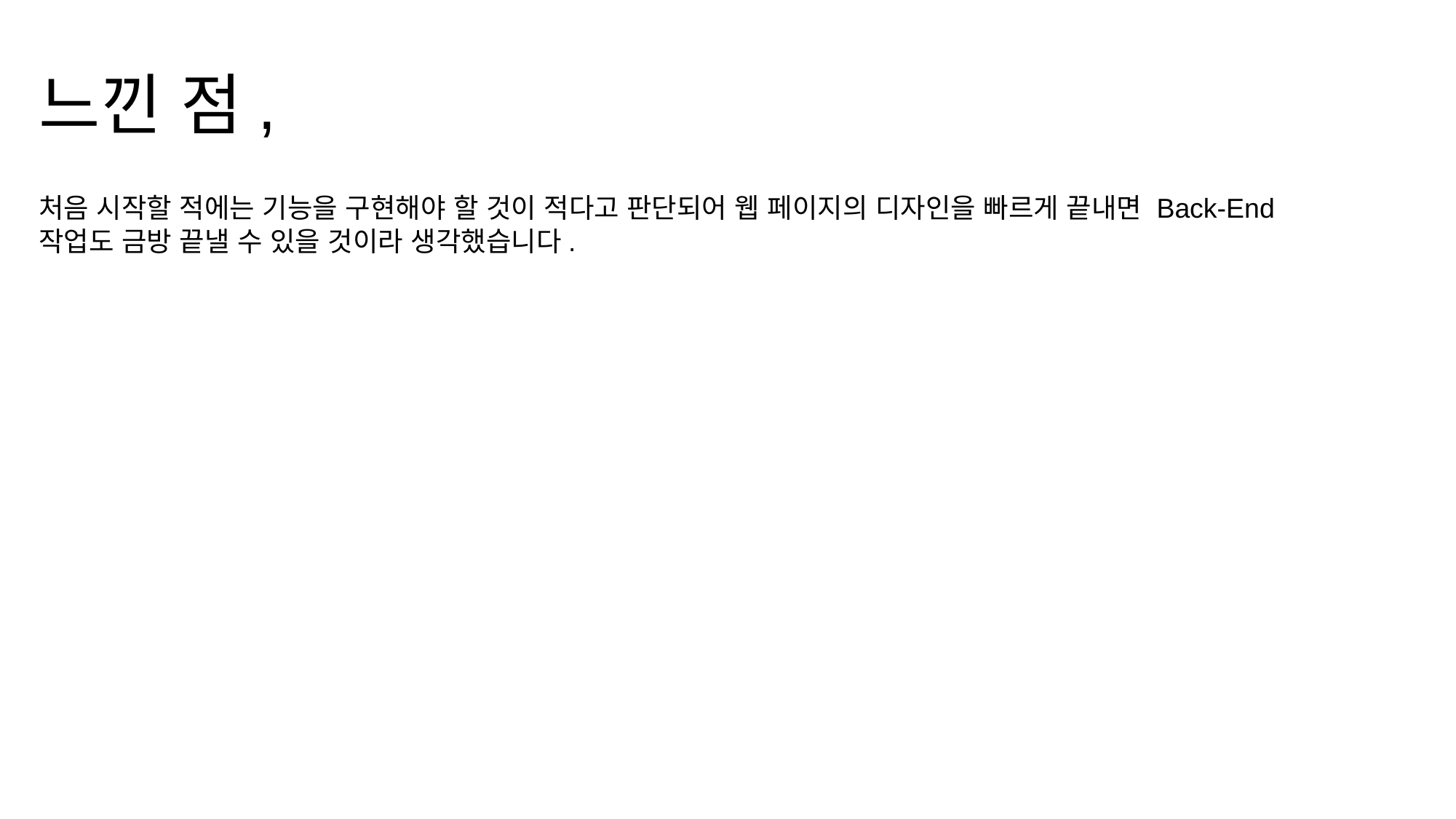

# 느낀 점,
처음 시작할 적에는 기능을 구현해야 할 것이 적다고 판단되어 웹 페이지의 디자인을 빠르게 끝내면 Back-End
작업도 금방 끝낼 수 있을 것이라 생각했습니다.